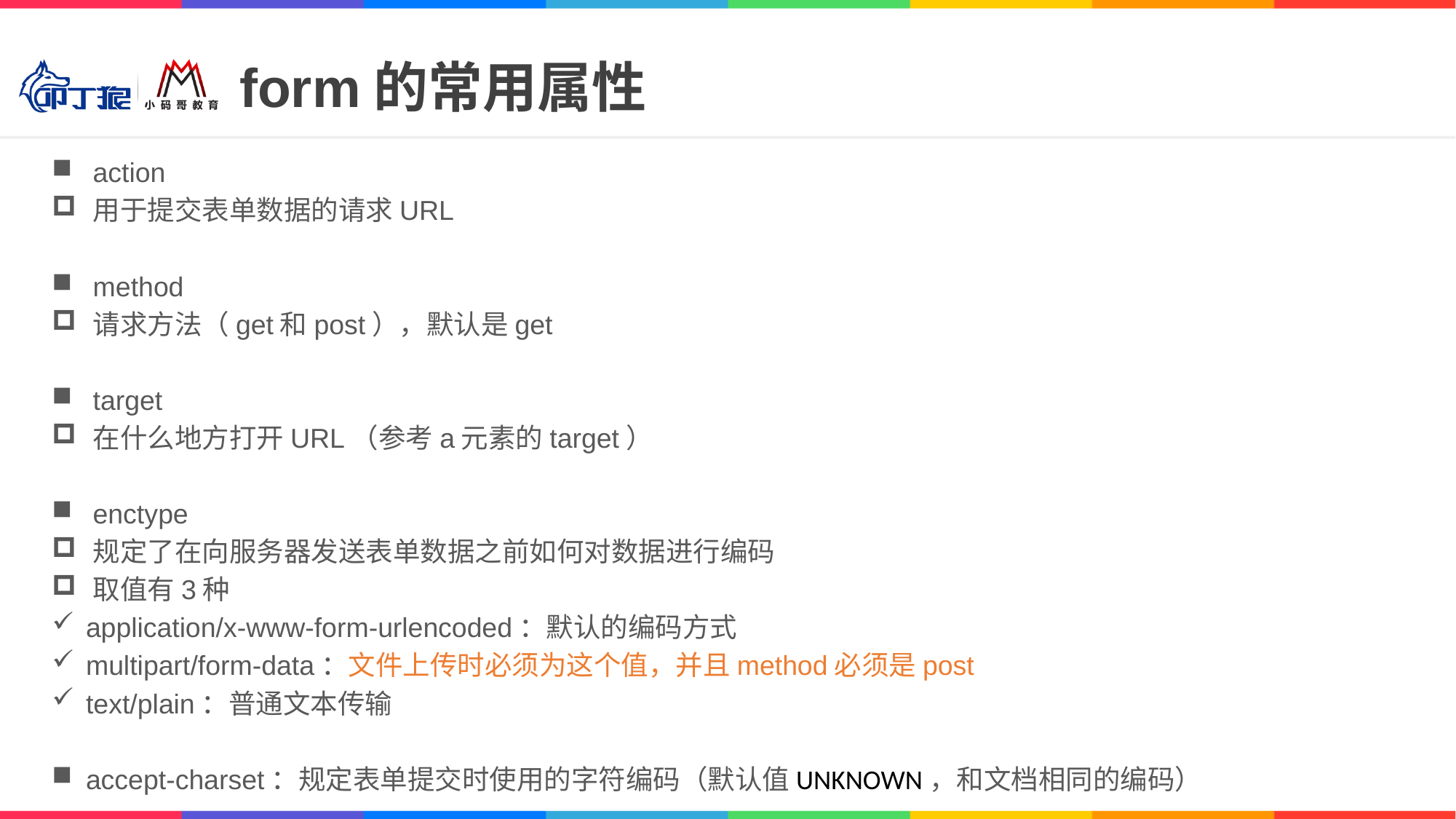

# form的常用属性
action
用于提交表单数据的请求URL

method
请求方法（get和post），默认是get

target
在什么地方打开URL（参考a元素的target）

enctype
规定了在向服务器发送表单数据之前如何对数据进行编码
取值有3种
application/x-www-form-urlencoded：默认的编码方式
multipart/form-data：文件上传时必须为这个值，并且method必须是post
text/plain：普通文本传输

accept-charset：规定表单提交时使用的字符编码（默认值UNKNOWN，和文档相同的编码）